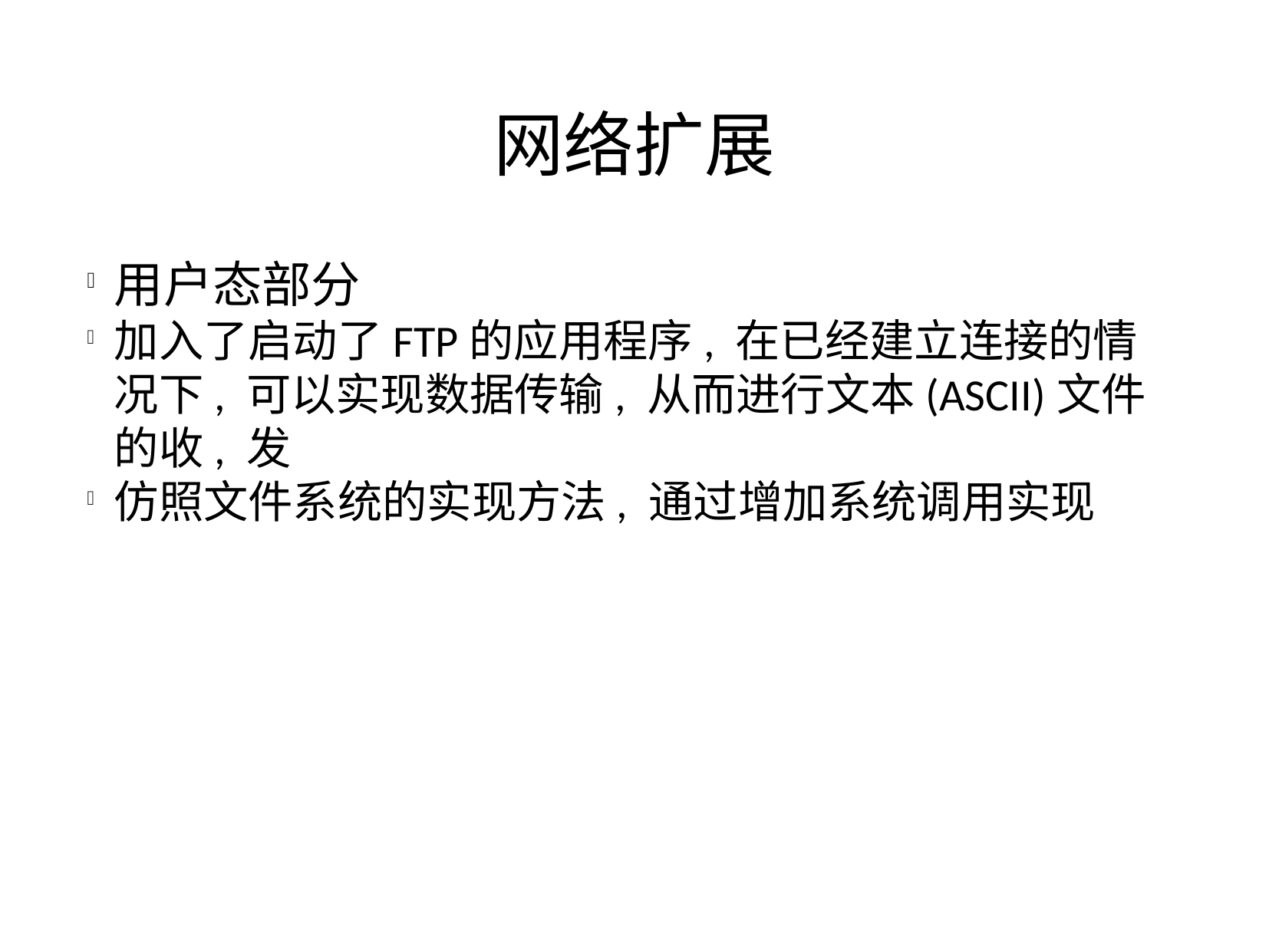

网络扩展
用户态部分
加入了启动了FTP的应用程序, 在已经建立连接的情况下, 可以实现数据传输, 从而进行文本(ASCII)文件的收, 发
仿照文件系统的实现方法, 通过增加系统调用实现